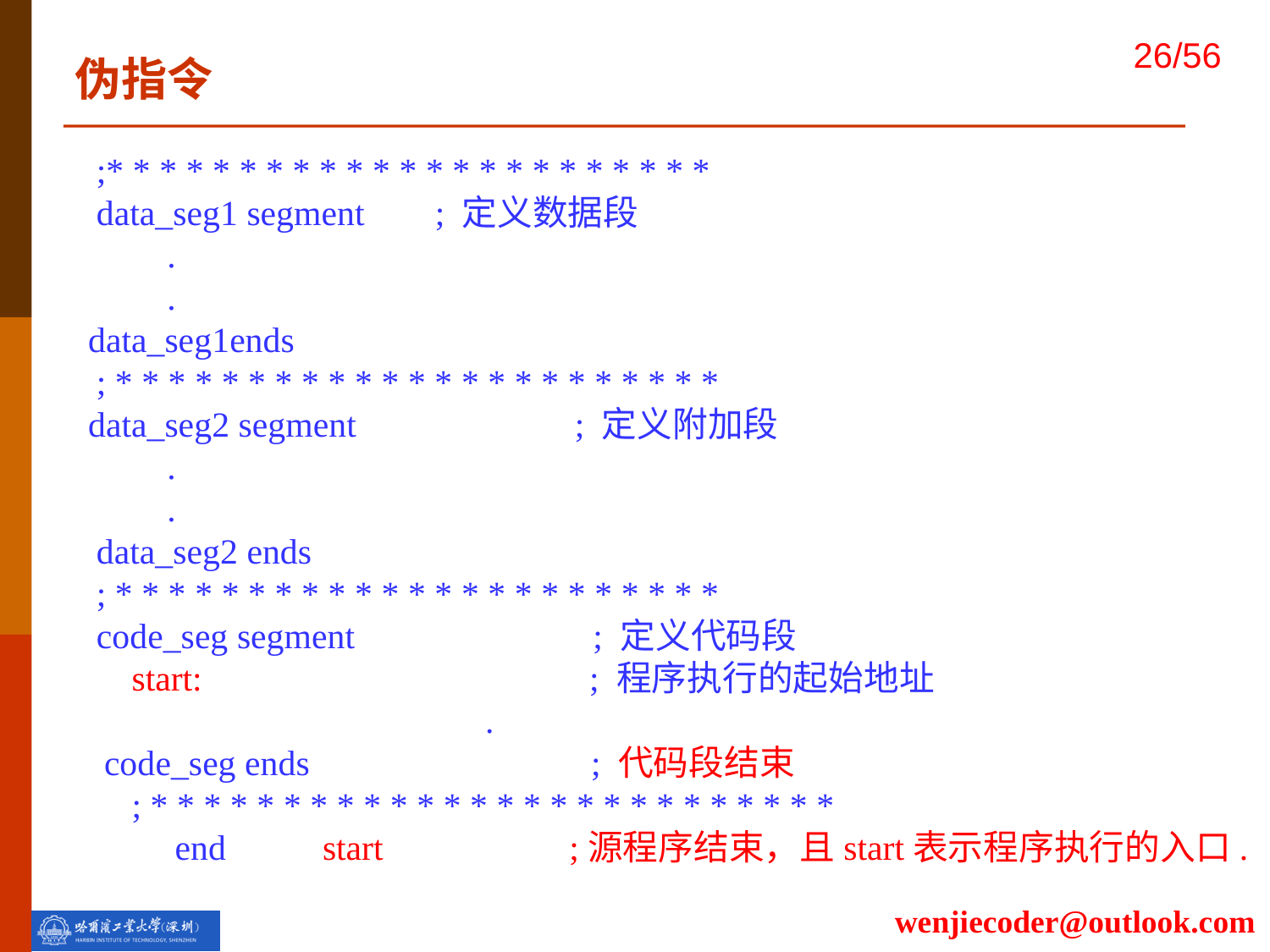

伪指令
　;* * * * * * * * * * * * * * * * * * * * * * *
　data_seg1 segment  　; 定义数据段
　　　.
　　　.
    data_seg1ends
　; * * * * * * * * * * * * * * * * * * * * * * *
    data_seg2 segment 　　　　　  ; 定义附加段
　　　.
　　　.
　data_seg2 ends
　; * * * * * * * * * * * * * * * * * * * * * * *
　code_seg segment 　　　　　　; 定义代码段
　　start: 　　　　　　　　　　 ; 程序执行的起始地址
　　　　　　　　　　　　.
　 code_seg ends 　　　　　　　 ; 代码段结束
　　; * * * * * * * * * * * * * * * * * * * * * * * * * *
　　　 end 　　start		 ;源程序结束，且start表示程序执行的入口.